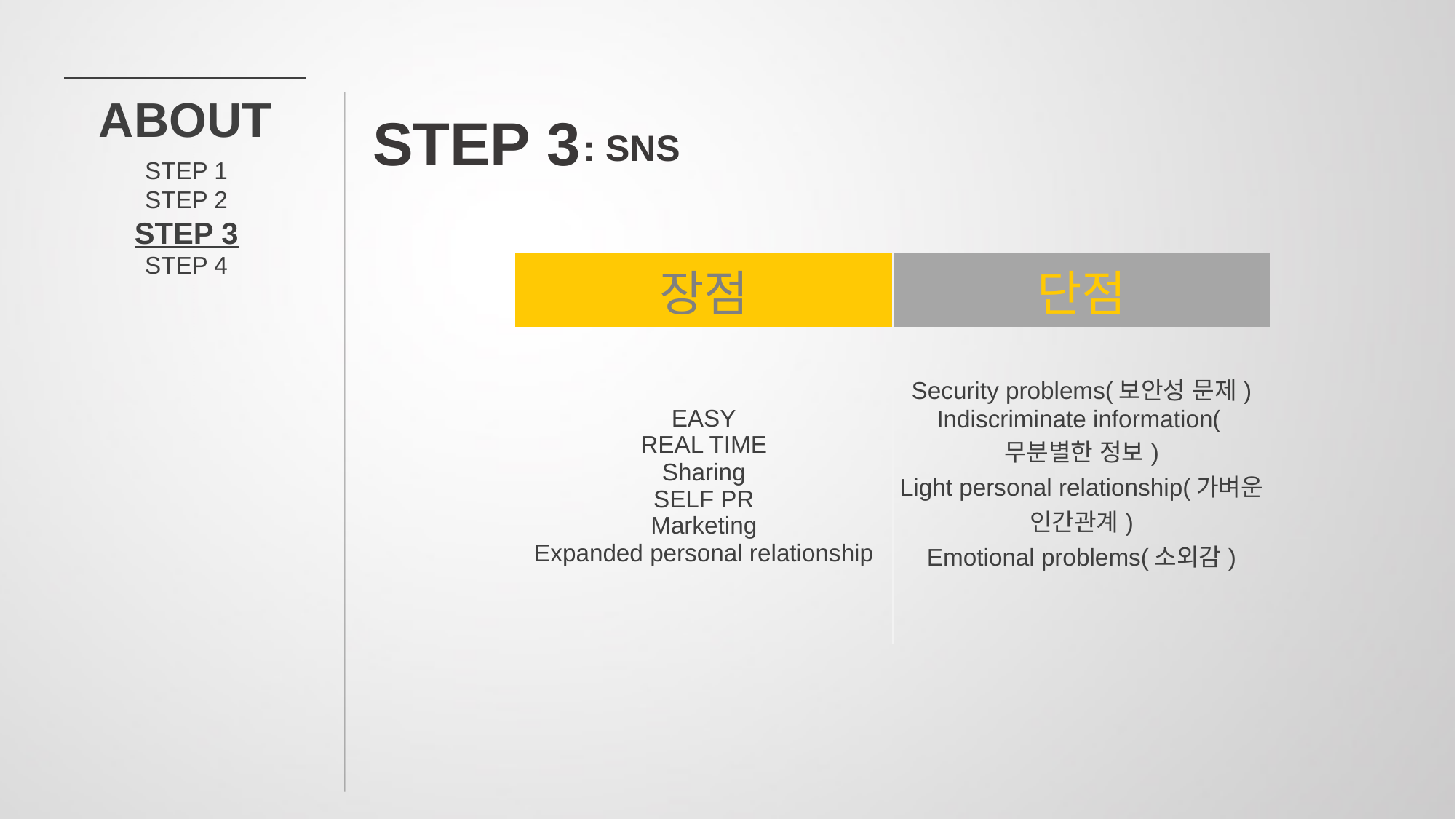

ABOUT
STEP 3
: SNS
STEP 1
STEP 2
STEP 3
STEP 4
| 장점 | 단점 |
| --- | --- |
| EASY REAL TIME Sharing SELF PR Marketing Expanded personal relationship | Security problems(보안성 문제) Indiscriminate information(무분별한 정보) Light personal relationship(가벼운 인간관계) Emotional problems(소외감) |